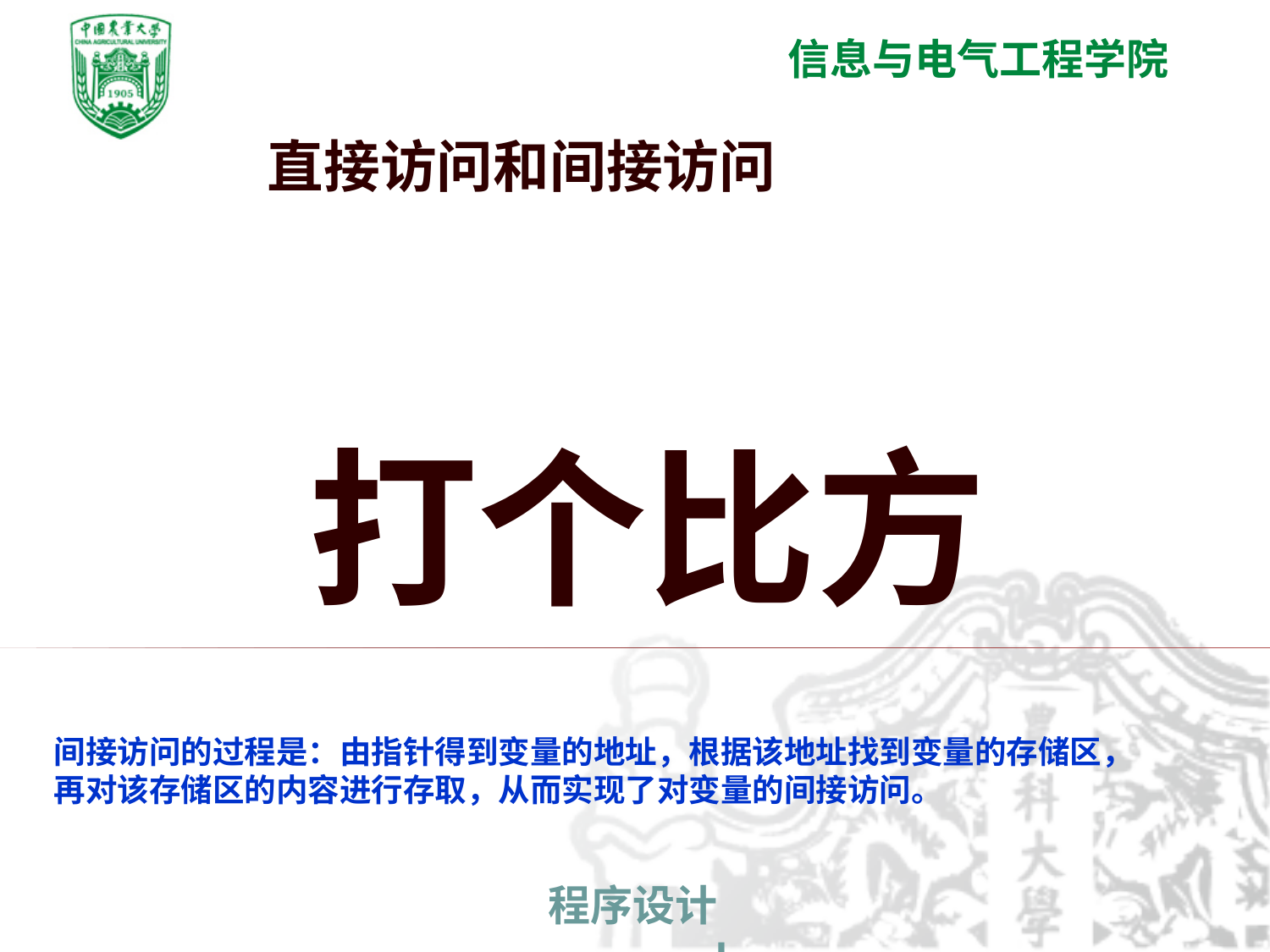

直接访问和间接访问
打个比方
间接访问的过程是：由指针得到变量的地址，根据该地址找到变量的存储区，再对该存储区的内容进行存取，从而实现了对变量的间接访问。